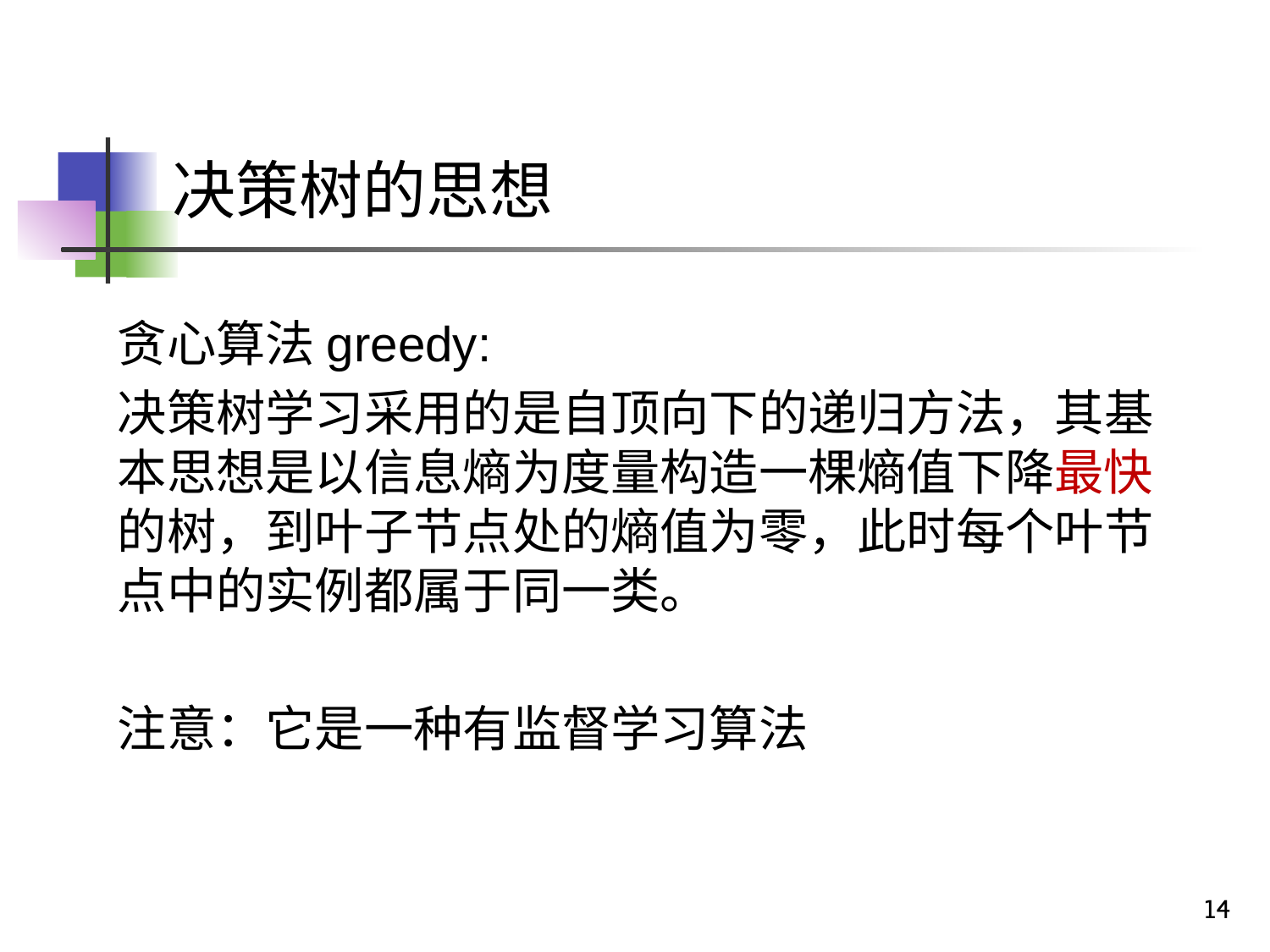

# 决策树的思想
贪心算法greedy:
决策树学习采用的是自顶向下的递归方法，其基本思想是以信息熵为度量构造一棵熵值下降最快的树，到叶子节点处的熵值为零，此时每个叶节点中的实例都属于同一类。

注意：它是一种有监督学习算法
14